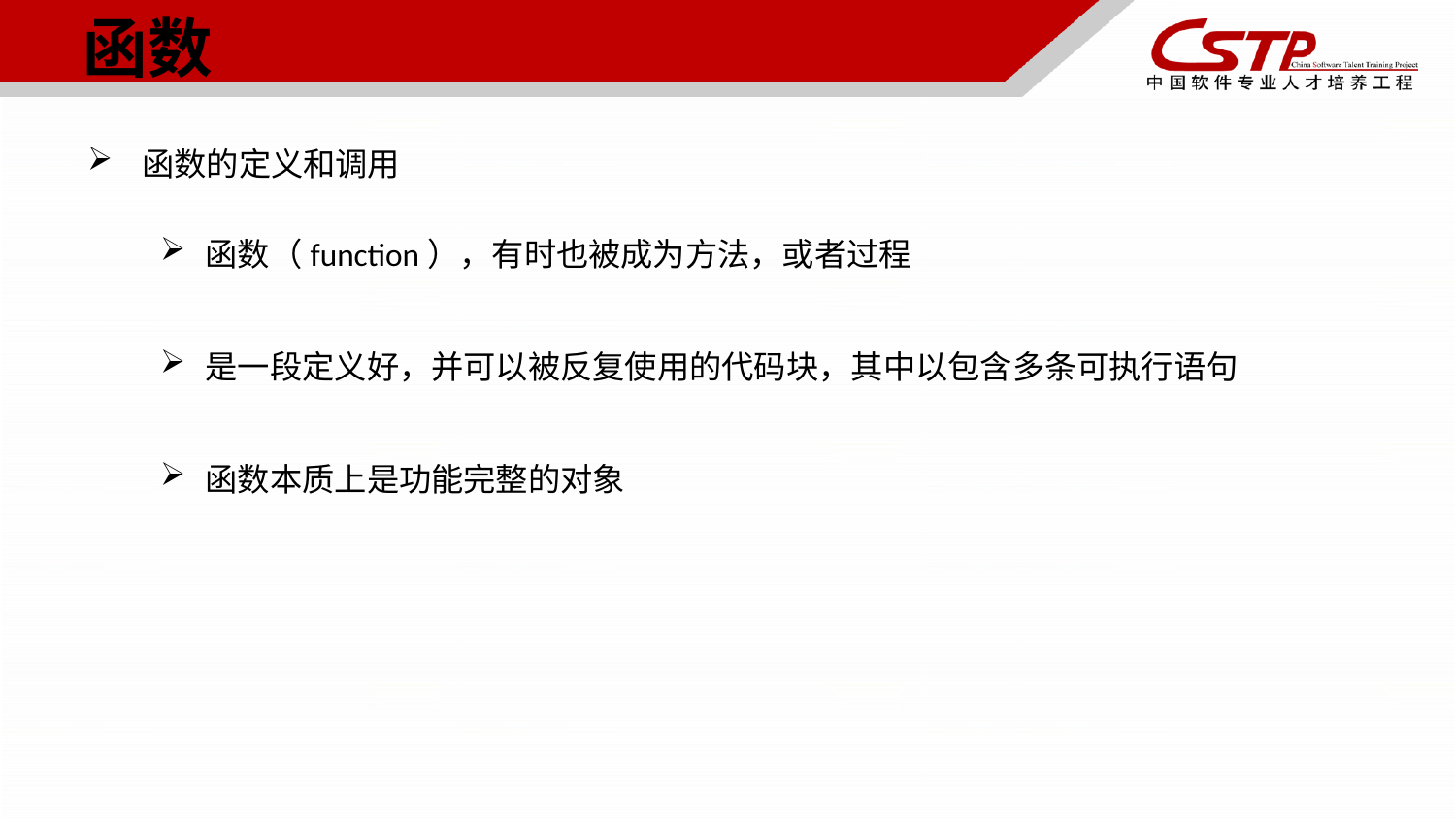

# 函数
函数的定义和调用

函数（function），有时也被成为方法，或者过程

是一段定义好，并可以被反复使用的代码块，其中以包含多条可执行语句

函数本质上是功能完整的对象